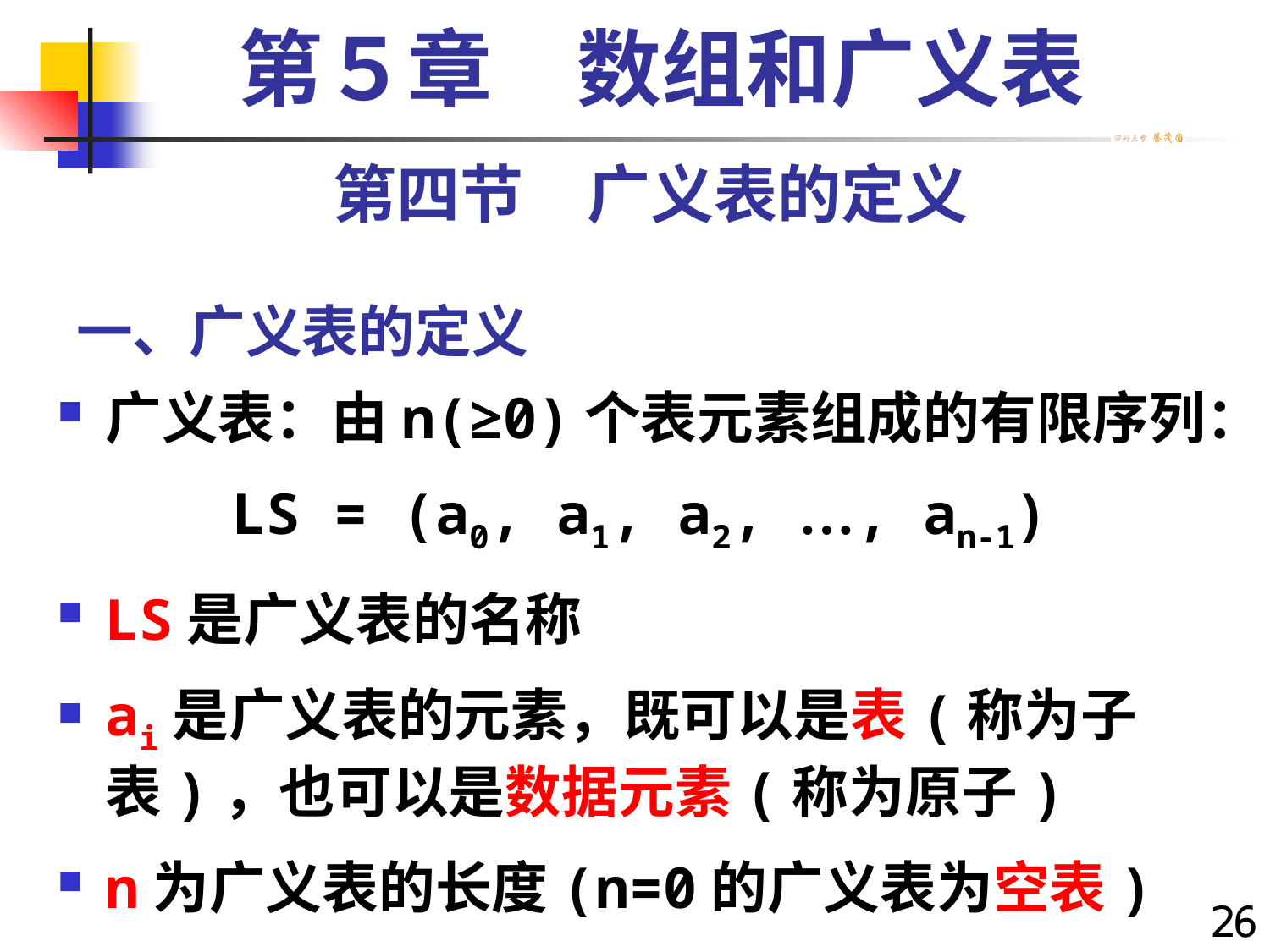

第５章　数组和广义表
第四节　广义表的定义
# 一、广义表的定义
广义表：由n(≥0)个表元素组成的有限序列：
		LS = (a0, a1, a2, …, an-1)
LS是广义表的名称
ai是广义表的元素，既可以是表(称为子表)，也可以是数据元素(称为原子)
n为广义表的长度(n=0的广义表为空表)
26